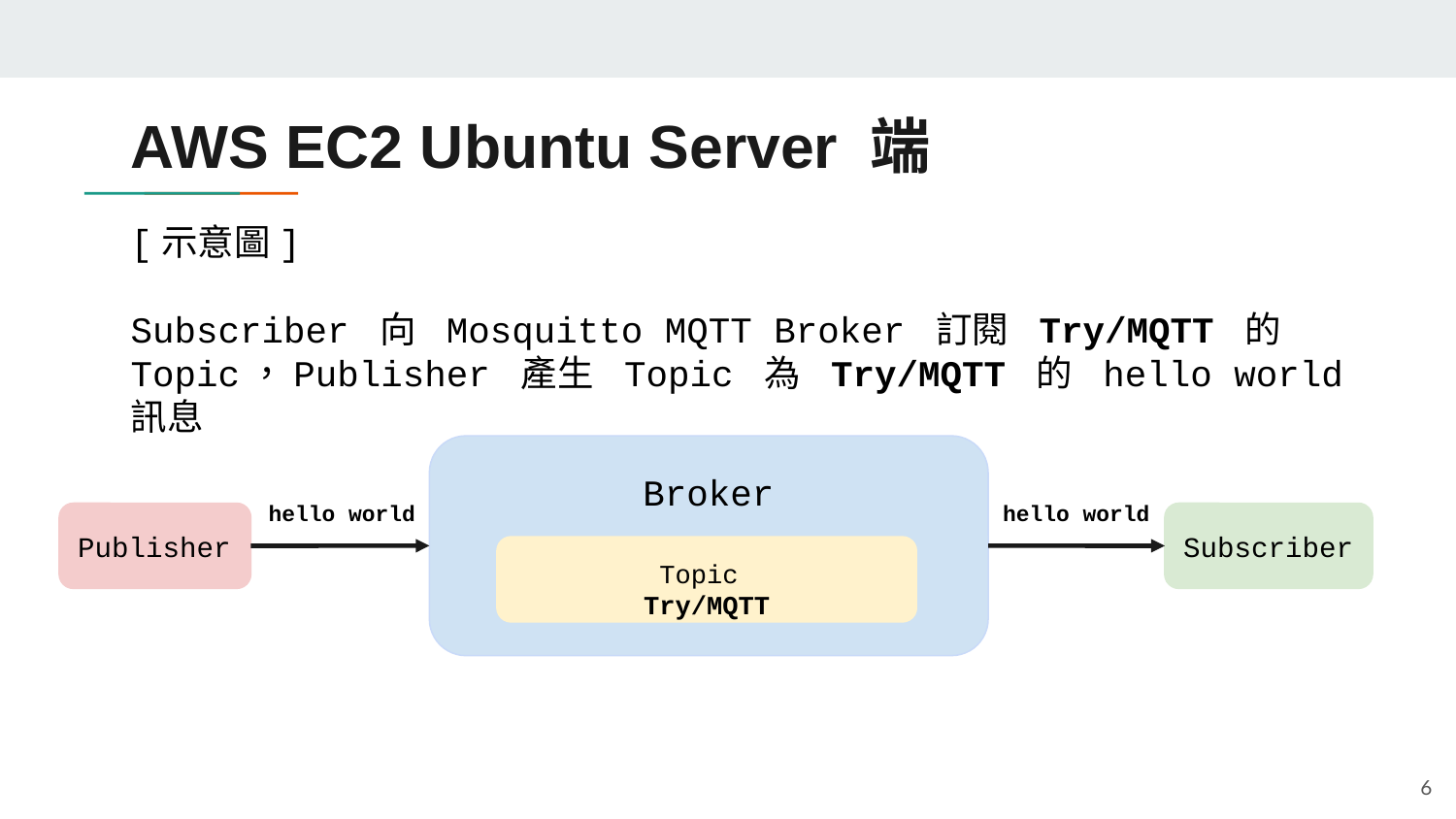

# AWS EC2 Ubuntu Server 端
[示意圖]

Subscriber 向 Mosquitto MQTT Broker 訂閱 Try/MQTT 的 Topic，Publisher 產生 Topic 為 Try/MQTT 的 hello world 訊息

Broker
hello world
hello world
Publisher
Subscriber

Topic
Try/MQTT
6